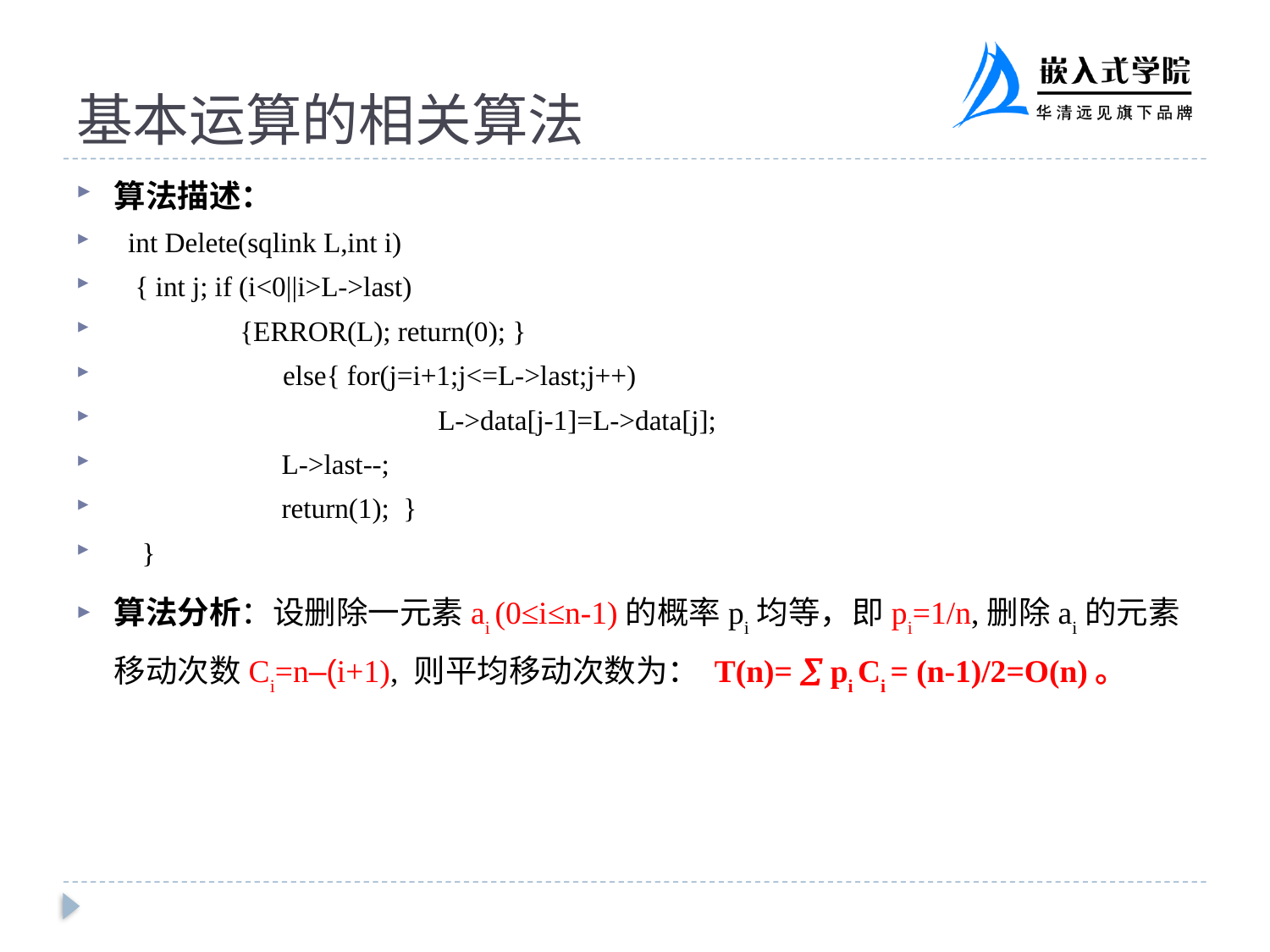

# 基本运算的相关算法
算法描述：
  int Delete(sqlink L,int i)
   { int j; if (i<0||i>L->last)
                  {ERROR(L); return(0); }
	      else{ for(j=i+1;j<=L->last;j++)
		          L->data[j-1]=L->data[j];
                        L->last--;
                        return(1);  }
    }
算法分析：设删除一元素ai (0≤i≤n-1)的概率pi均等，即pi=1/n,删除ai的元素移动次数Ci=n–(i+1), 则平均移动次数为： T(n)= ∑ pi Ci = (n-1)/2=O(n)。

56